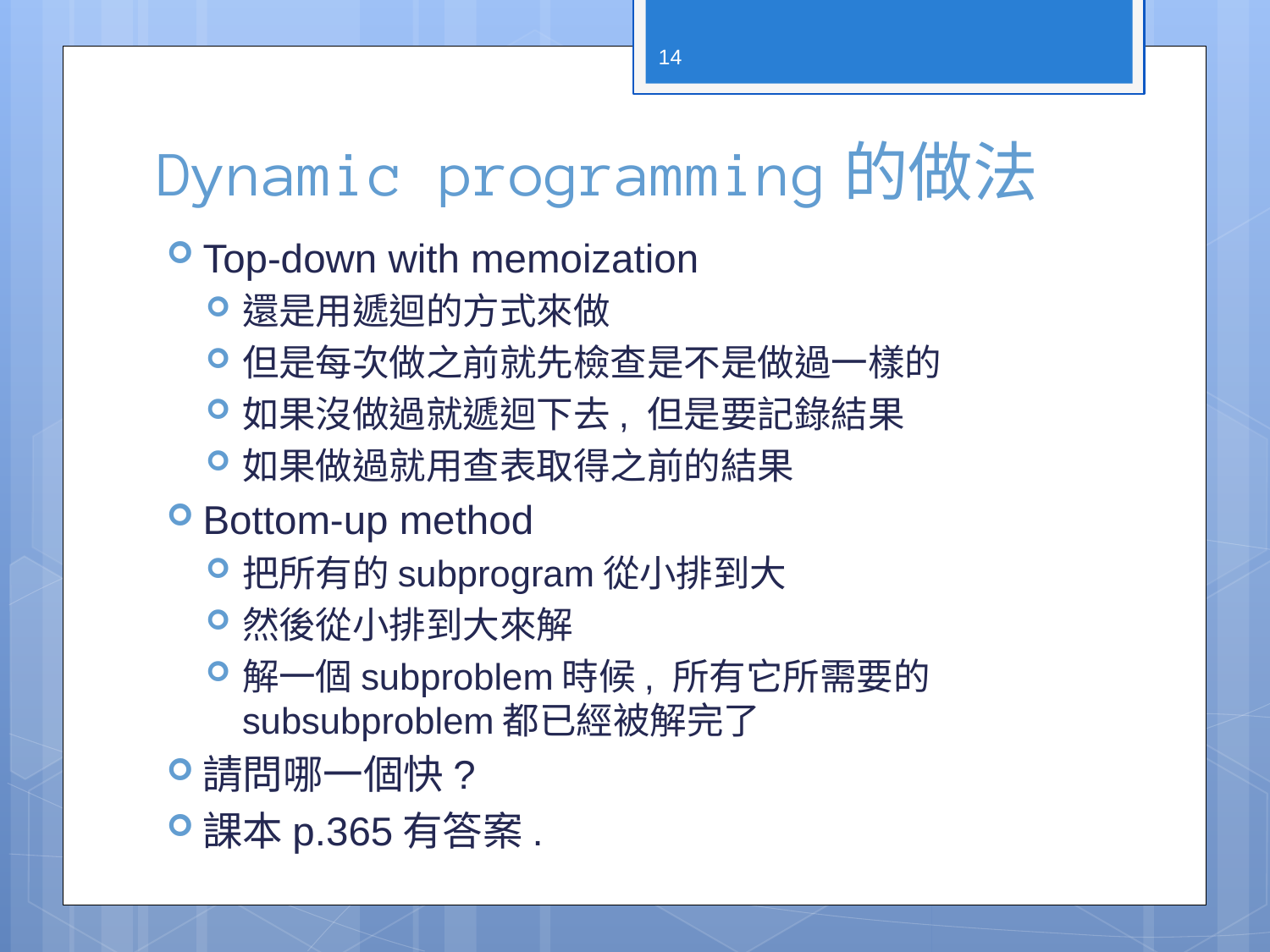

14
# Dynamic programming的做法
Top-down with memoization
還是用遞迴的方式來做
但是每次做之前就先檢查是不是做過一樣的
如果沒做過就遞迴下去, 但是要記錄結果
如果做過就用查表取得之前的結果
Bottom-up method
把所有的subprogram從小排到大
然後從小排到大來解
解一個subproblem時候, 所有它所需要的subsubproblem都已經被解完了
請問哪一個快?
課本p.365有答案.